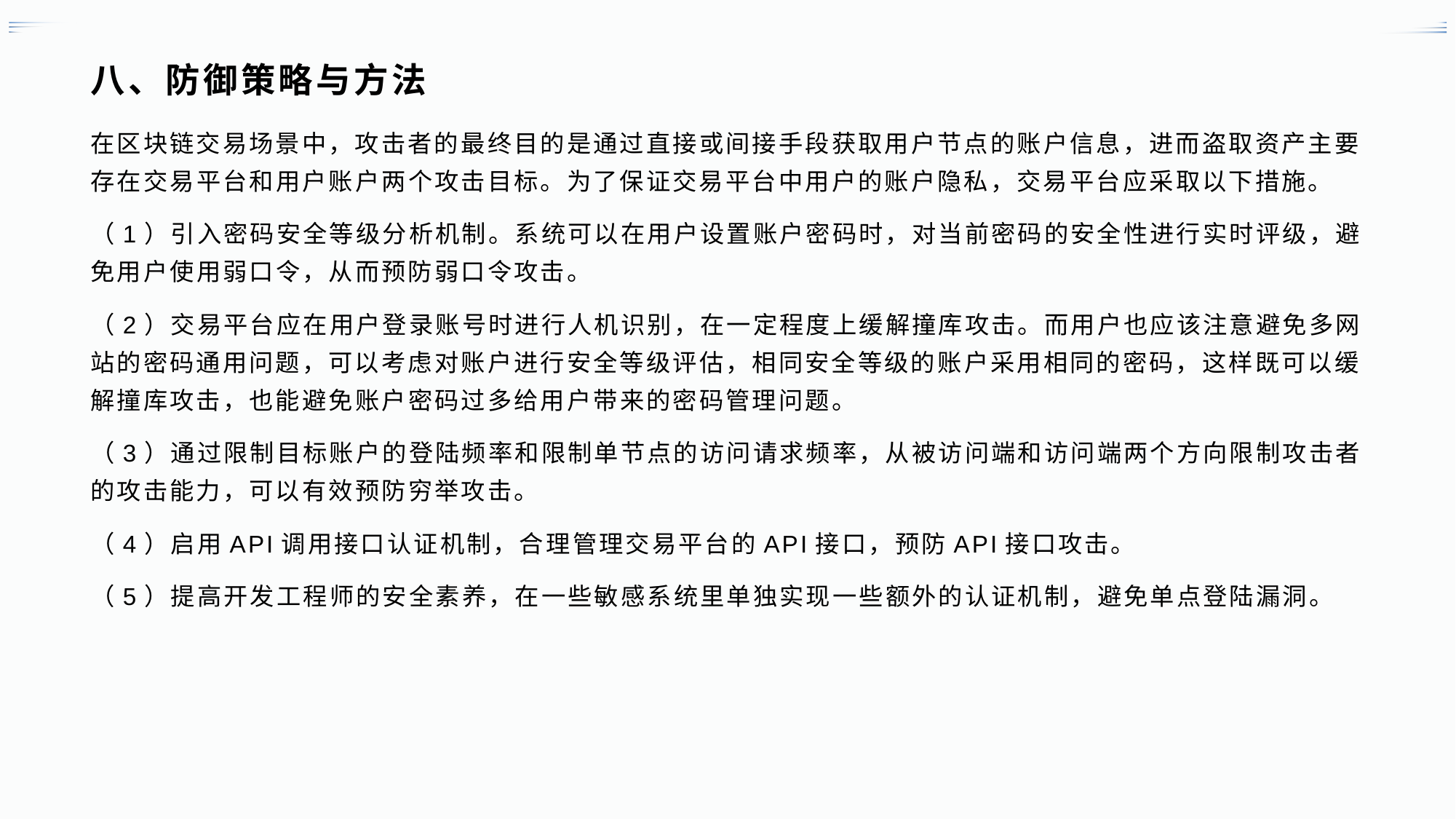

# 八、防御策略与方法
在区块链交易场景中，攻击者的最终目的是通过直接或间接手段获取用户节点的账户信息，进而盗取资产主要存在交易平台和用户账户两个攻击目标。为了保证交易平台中用户的账户隐私，交易平台应采取以下措施。
（1）引入密码安全等级分析机制。系统可以在用户设置账户密码时，对当前密码的安全性进行实时评级，避免用户使用弱口令，从而预防弱口令攻击。
（2）交易平台应在用户登录账号时进行人机识别，在一定程度上缓解撞库攻击。而用户也应该注意避免多网站的密码通用问题，可以考虑对账户进行安全等级评估，相同安全等级的账户采用相同的密码，这样既可以缓解撞库攻击，也能避免账户密码过多给用户带来的密码管理问题。
（3）通过限制目标账户的登陆频率和限制单节点的访问请求频率，从被访问端和访问端两个方向限制攻击者的攻击能力，可以有效预防穷举攻击。
（4）启用API调用接口认证机制，合理管理交易平台的API接口，预防API接口攻击。
（5）提高开发工程师的安全素养，在一些敏感系统里单独实现一些额外的认证机制，避免单点登陆漏洞。